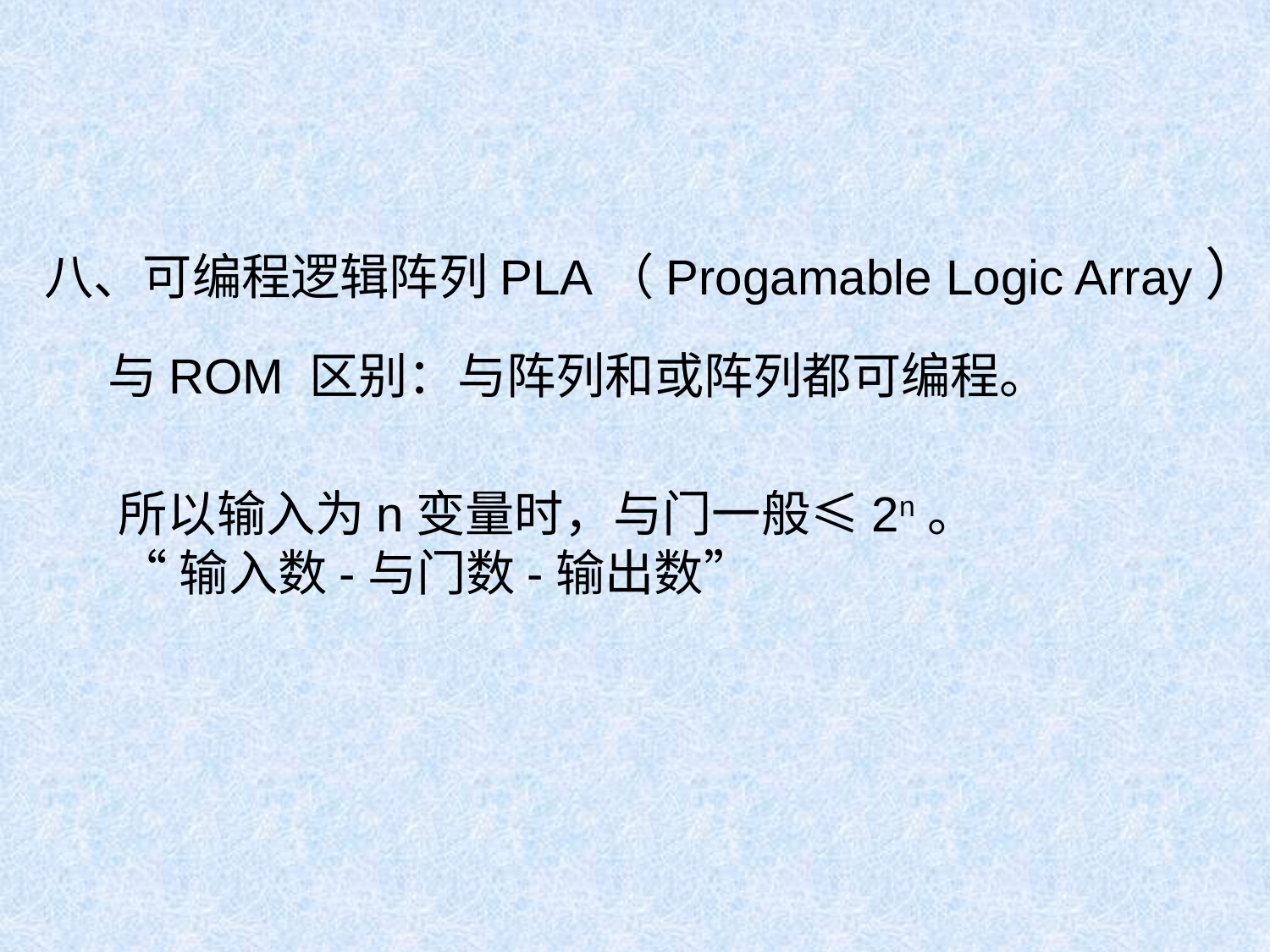

八、可编程逻辑阵列PLA（Progamable Logic Array）
与ROM 区别：与阵列和或阵列都可编程。
所以输入为n变量时，与门一般≤2n。
“输入数-与门数-输出数”